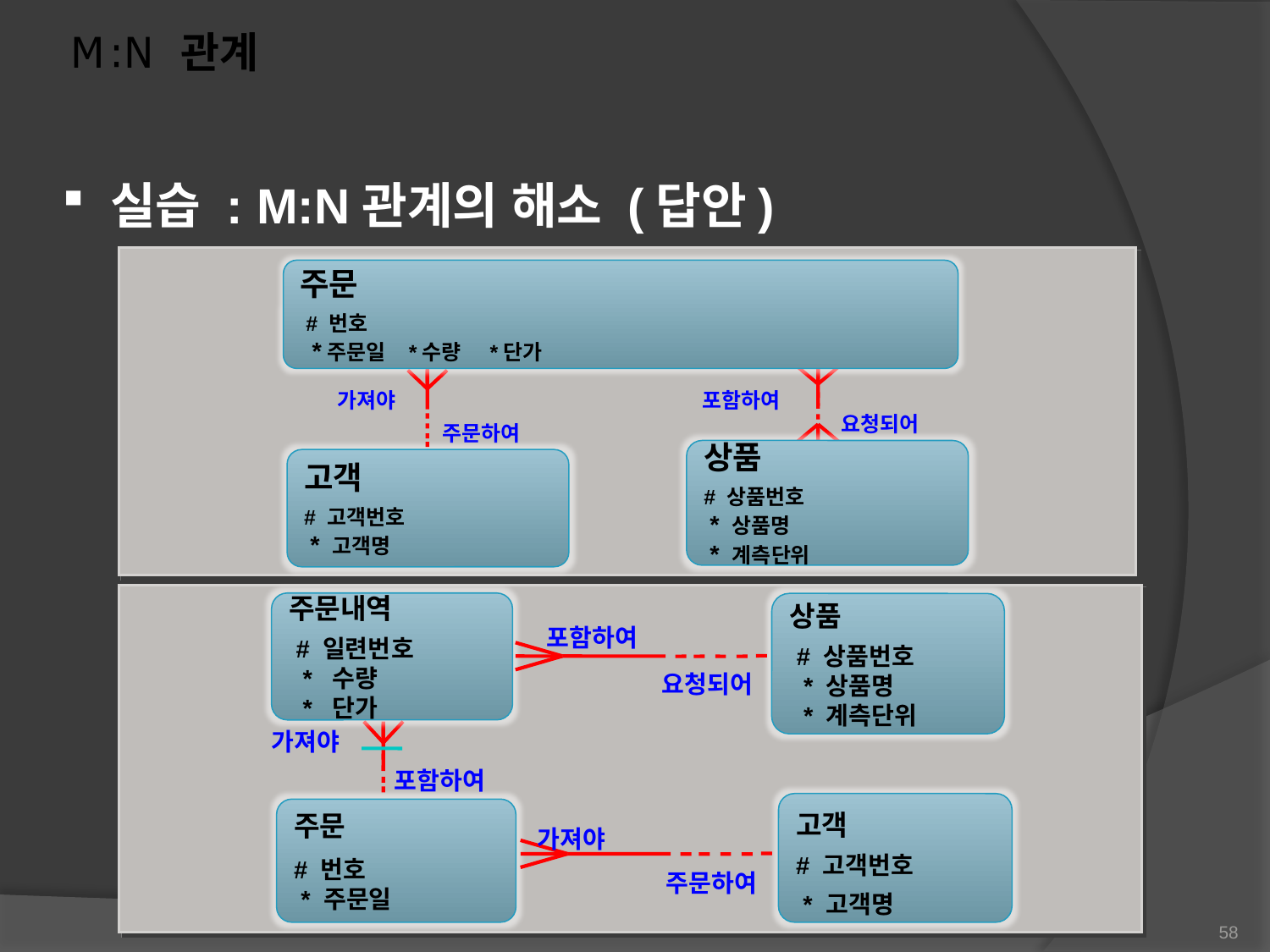

M:N 관계
 실습 : M:N관계의 해소 (답안)

주문
 # 번호
  *주문일   *수량    *단가

가져야
포함하여

요청되어

주문하여

상품
# 상품번호
 * 상품명
 * 계측단위

고객
# 고객번호
 * 고객명

주문내역
 # 일련번호
  *  수량
  *  단가
상품
 # 상품번호
  * 상품명
  * 계측단위
포함하여

요청되어
가져야

포함하여

고객
# 고객번호
 * 고객명
주문
# 번호
 * 주문일
가져야

주문하여
데이터 모델링
58